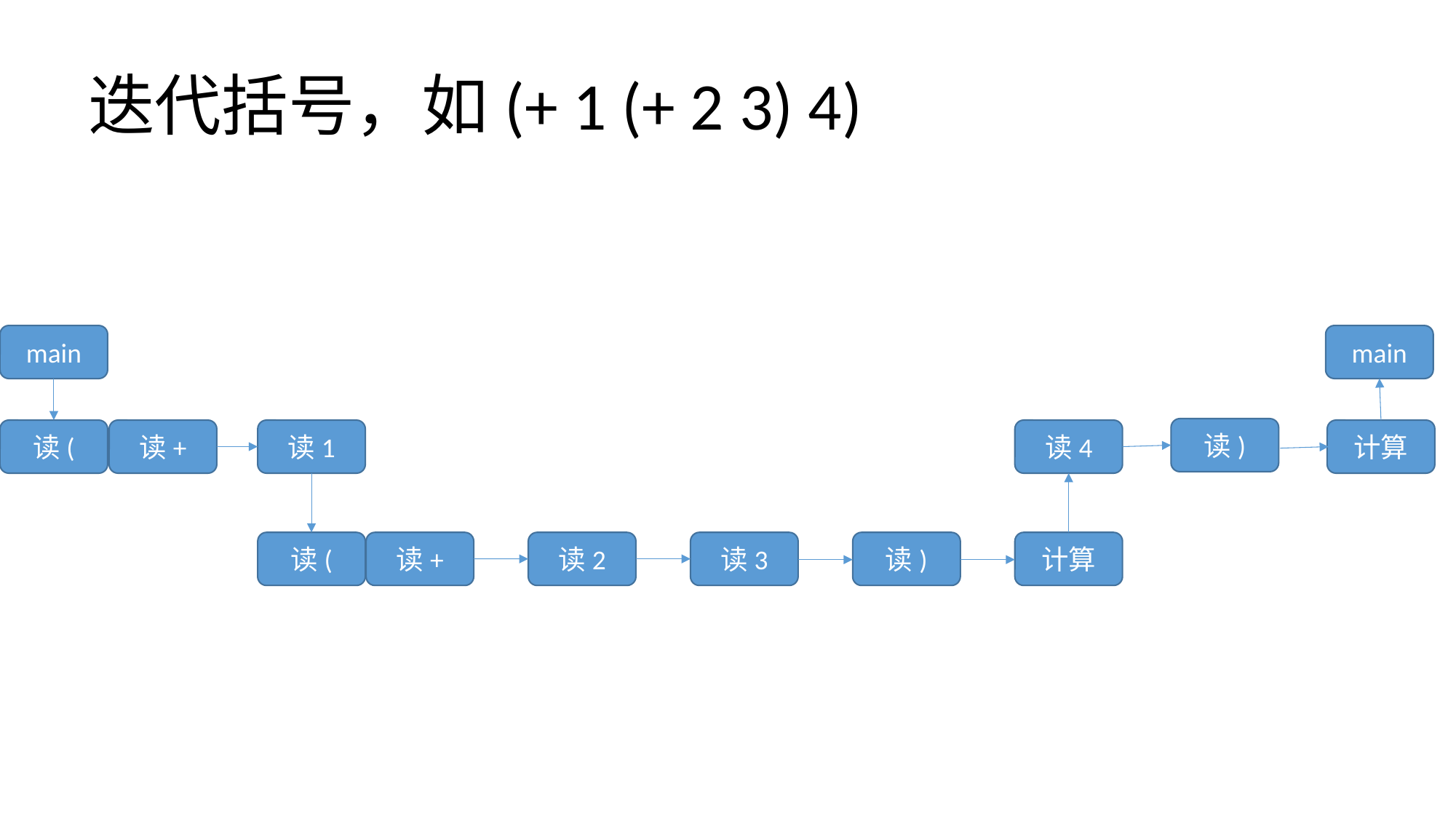

# 迭代括号，如(+ 1 (+ 2 3) 4)
main
main
读)
读(
读+
读1
读4
计算
读(
读+
读2
读3
读)
计算